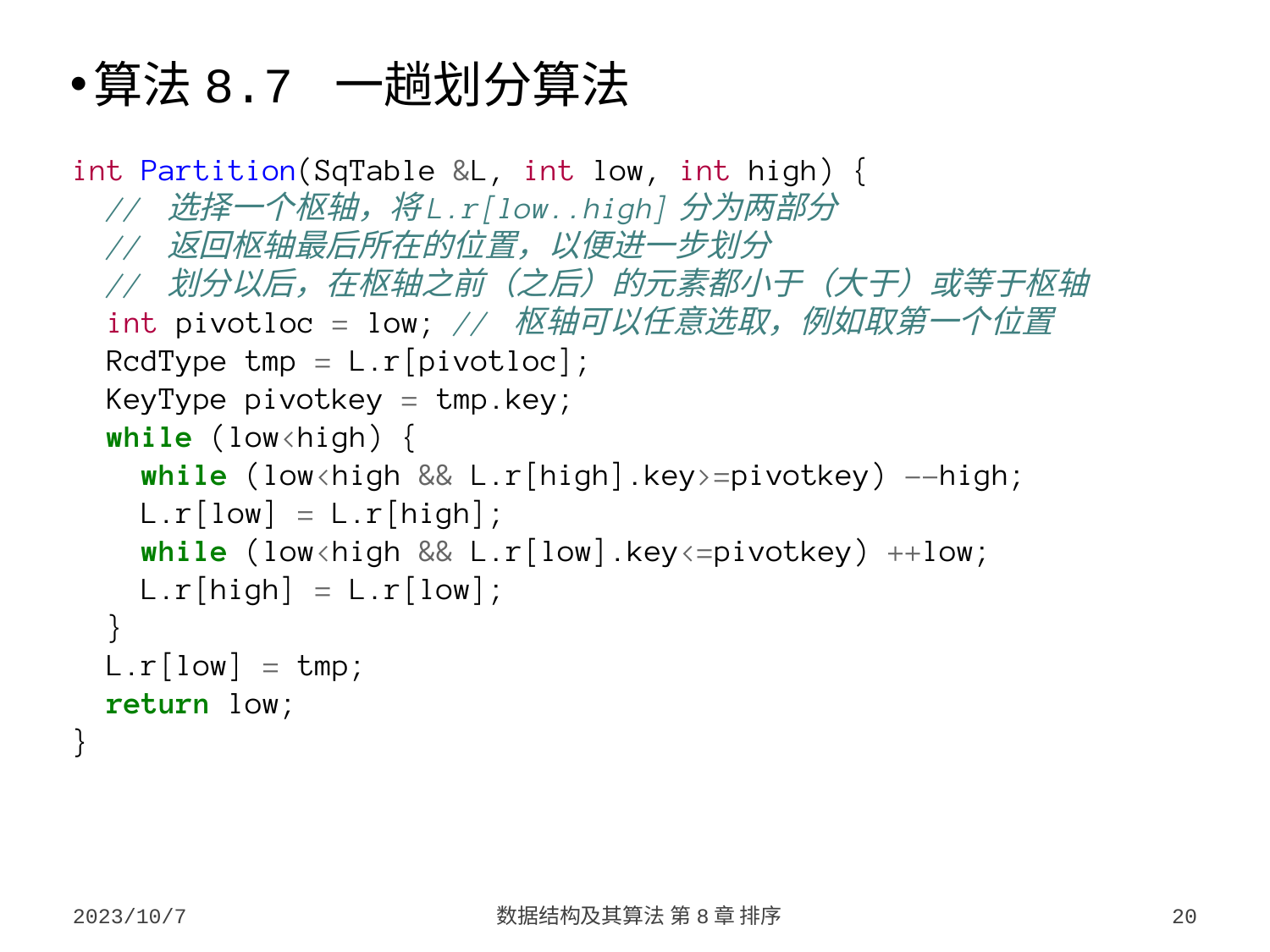

算法8.7 一趟划分算法
int Partition(SqTable &L, int low, int high) {
  // 选择一个枢轴，将L.r[low..high]分为两部分
  // 返回枢轴最后所在的位置，以便进一步划分
  // 划分以后，在枢轴之前（之后）的元素都小于（大于）或等于枢轴
  int pivotloc = low; // 枢轴可以任意选取，例如取第一个位置
  RcdType tmp = L.r[pivotloc];
  KeyType pivotkey = tmp.key;
  while (low<high) {
    while (low<high && L.r[high].key>=pivotkey) --high;
    L.r[low] = L.r[high];
    while (low<high && L.r[low].key<=pivotkey) ++low;
    L.r[high] = L.r[low];
  }
  L.r[low] = tmp;
  return low;
}
2023/10/7
数据结构及其算法 第8章 排序
20